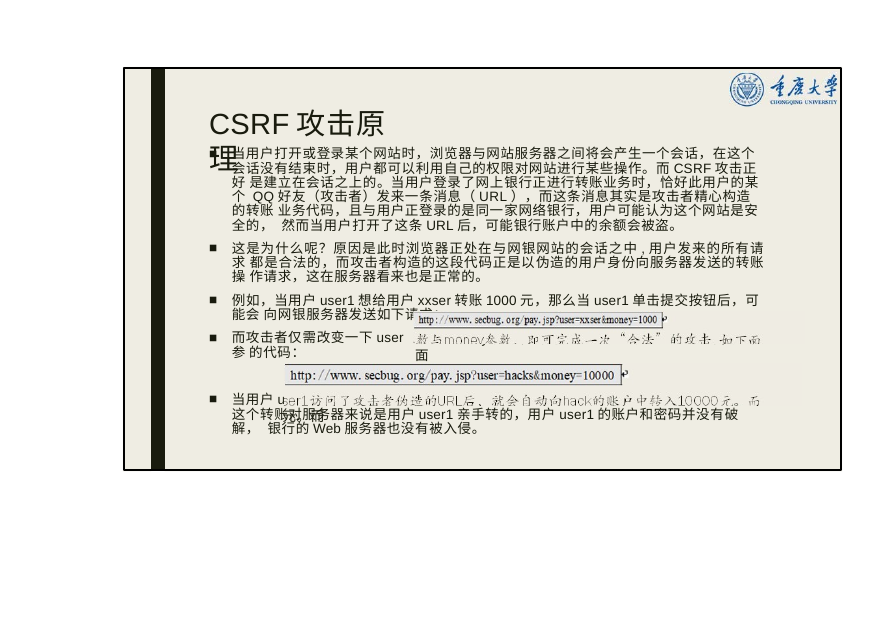

# CSRF攻击原理
当用户打开或登录某个网站时，浏览器与网站服务器之间将会产生一个会话，在这个 会话没有结束时，用户都可以利用自己的权限对网站进行某些操作。而CSRF攻击正好 是建立在会话之上的。当用户登录了网上银行正进行转账业务时，恰好此用户的某个 QQ好友（攻击者）发来一条消息（URL），而这条消息其实是攻击者精心构造的转账 业务代码，且与用户正登录的是同一家网络银行，用户可能认为这个网站是安全的，  然而当用户打开了这条URL后，可能银行账户中的余额会被盗。
这是为什么呢？原因是此时浏览器正处在与网银网站的会话之中,用户发来的所有请求 都是合法的，而攻击者构造的这段代码正是以伪造的用户身份向服务器发送的转账操 作请求，这在服务器看来也是正常的。
例如，当用户user1想给用户xxser转账1000元，那么当user1单击提交按钮后，可能会 向网银服务器发送如下请求：
而攻击者仅需改变一下user参 的代码：

当用户u
这个转账对服务器来说是用户user1亲手转的，用户user1的账户和密码并没有破解，  银行的Web服务器也没有被入侵。

数与money参数，即可完成一次“合法”的攻击, 如下面

ser1访问了攻击者伪造的URL后，就会自动向hack的账户中转入10000元。而